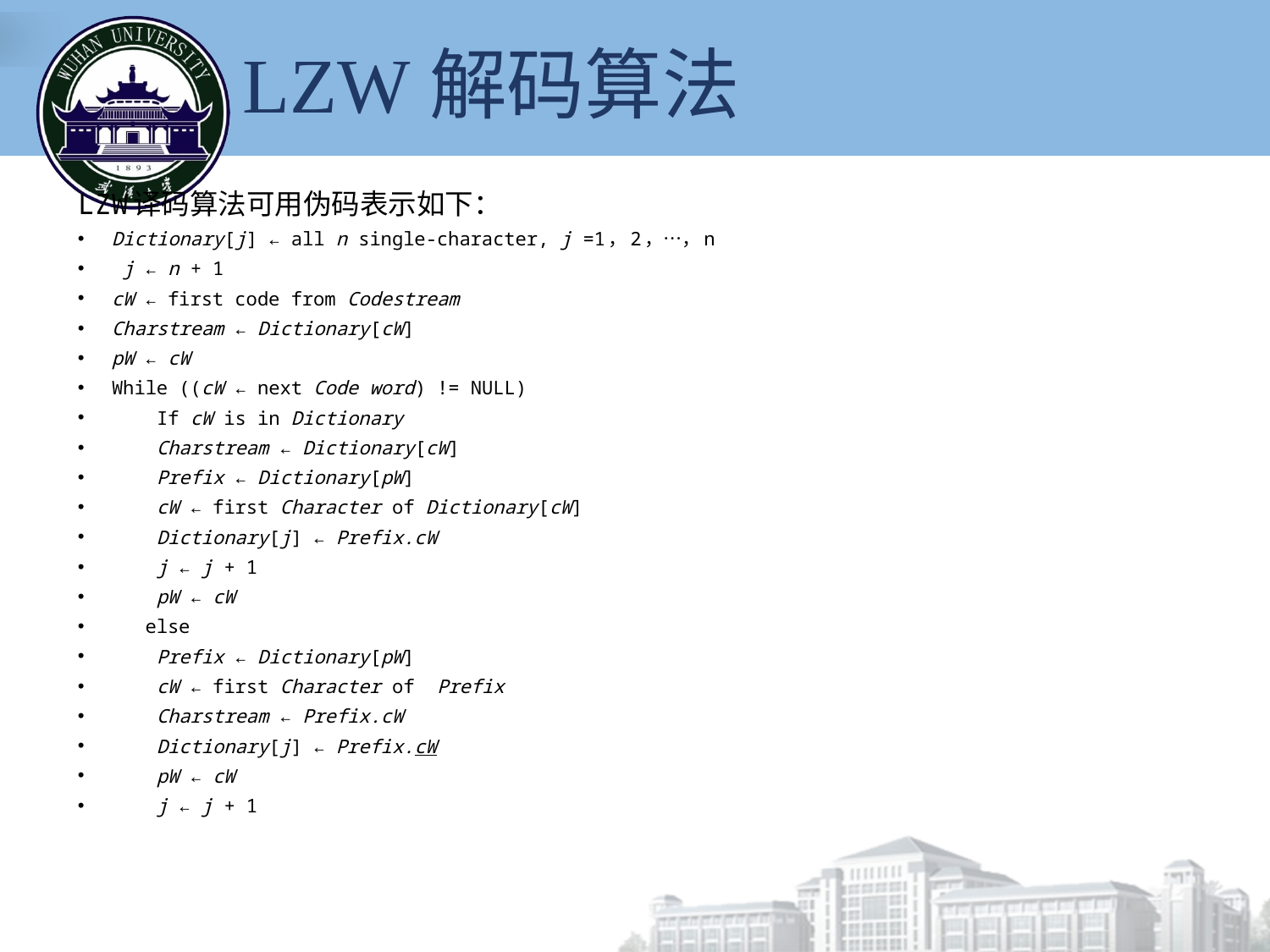

# LZW解码算法
LZW译码算法可用伪码表示如下：
Dictionary[j] ← all n single-character, j =1，2，…，n
 j ← n + 1
cW ← first code from Codestream
Charstream ← Dictionary[cW]
pW ← cW
While ((cW ← next Code word) != NULL)
    If cW is in Dictionary
	    Charstream ← Dictionary[cW]
	    Prefix ← Dictionary[pW]
	    cW ← first Character of Dictionary[cW]
	    Dictionary[j] ← Prefix.cW
	    j ← j + 1
	    pW ← cW
   else
	    Prefix ← Dictionary[pW]
	    cW ← first Character of  Prefix
	    Charstream ← Prefix.cW
	    Dictionary[j] ← Prefix.cW
	    pW ← cW
	    j ← j + 1